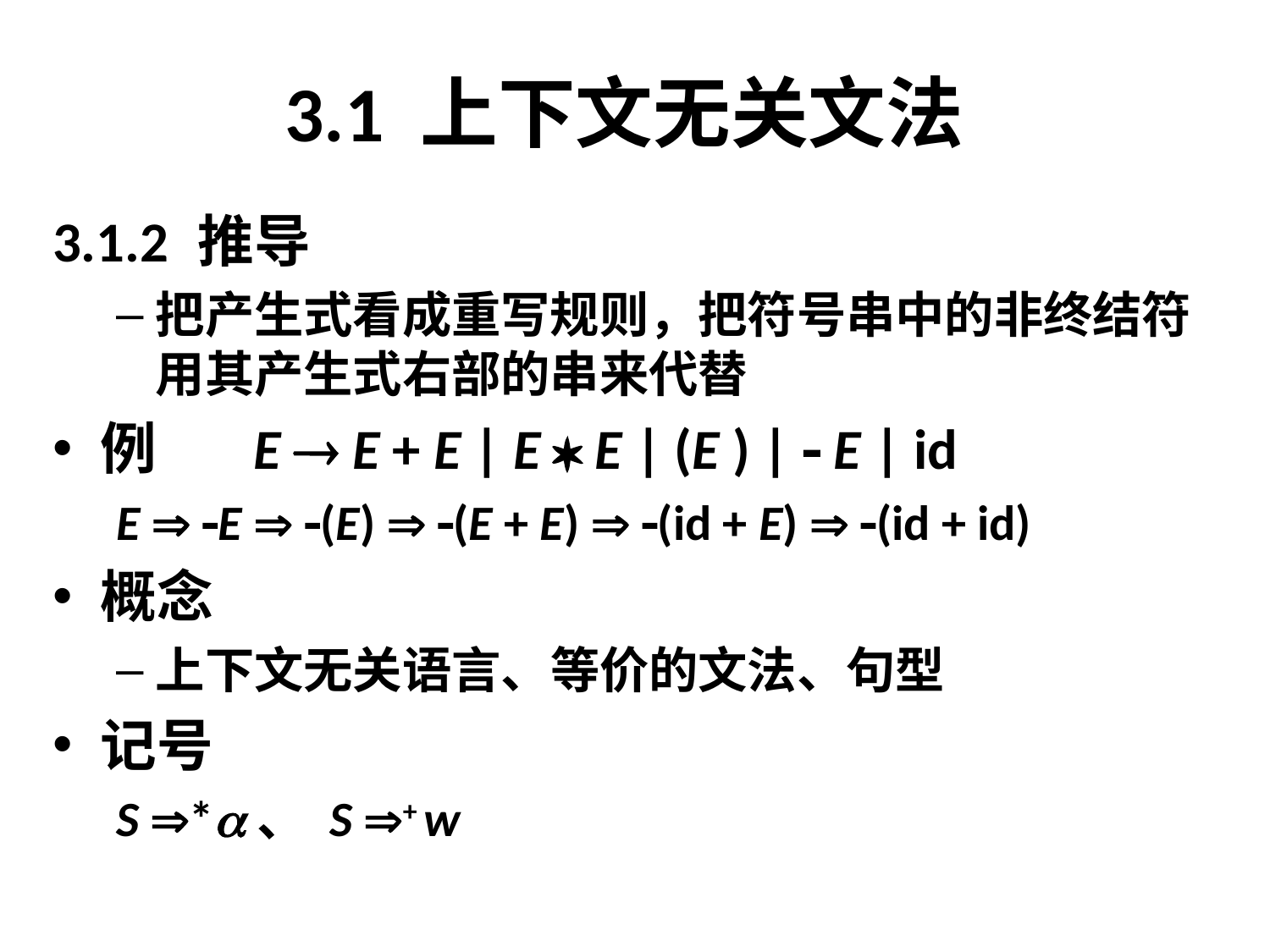

# 3.1 上下文无关文法
3.1.2 推导
把产生式看成重写规则，把符号串中的非终结符用其产生式右部的串来代替
例	 E → E + E | E ∗ E | (E ) | − E | id
E ⇒ −E ⇒ −(E) ⇒ −(E + E) ⇒ −(id + E) ⇒ −(id + id)
概念
上下文无关语言、等价的文法、句型
记号
S ⇒*α、 S ⇒+ w